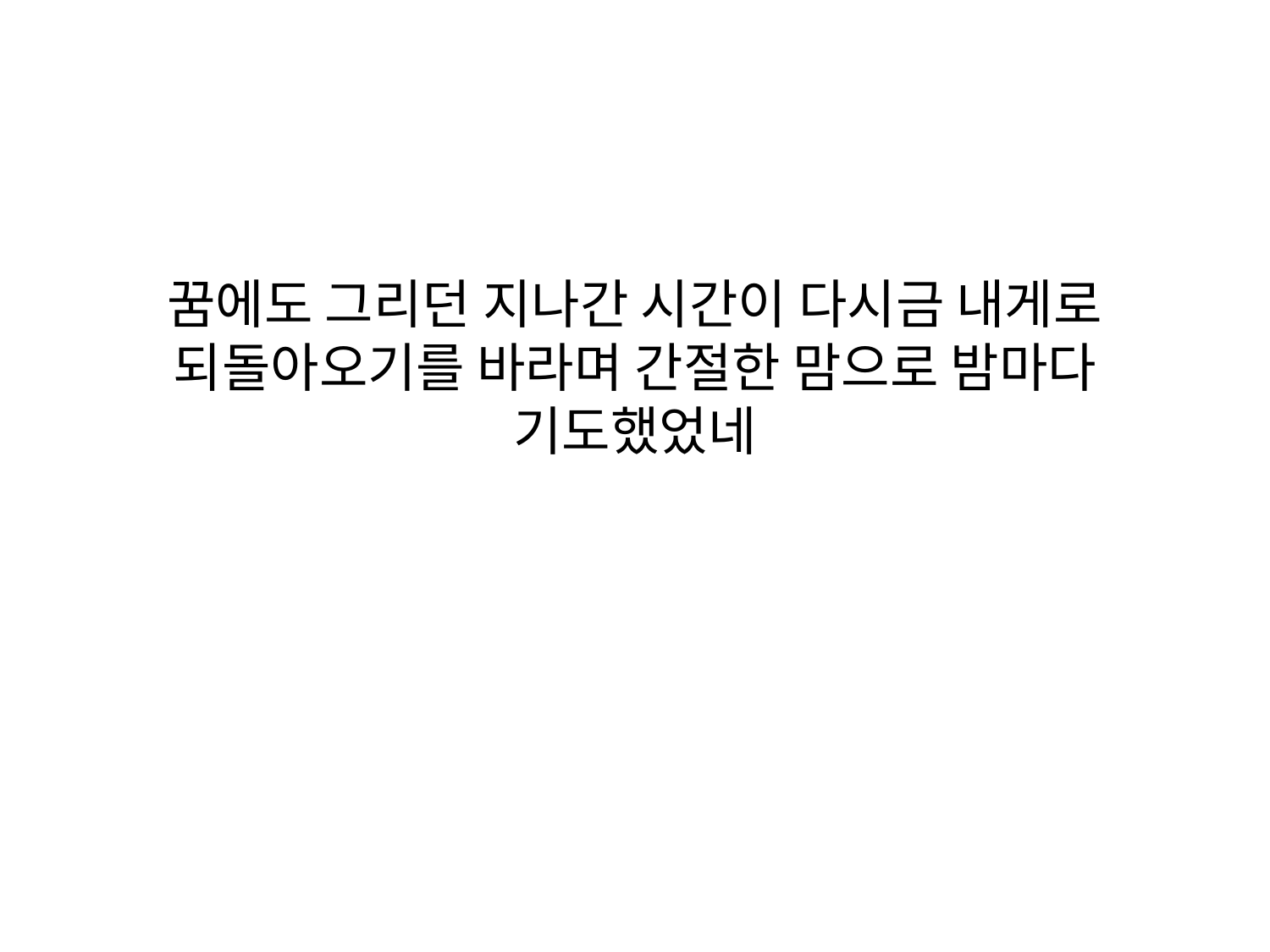

# 꿈에도 그리던 지나간 시간이 다시금 내게로 되돌아오기를 바라며 간절한 맘으로 밤마다 기도했었네